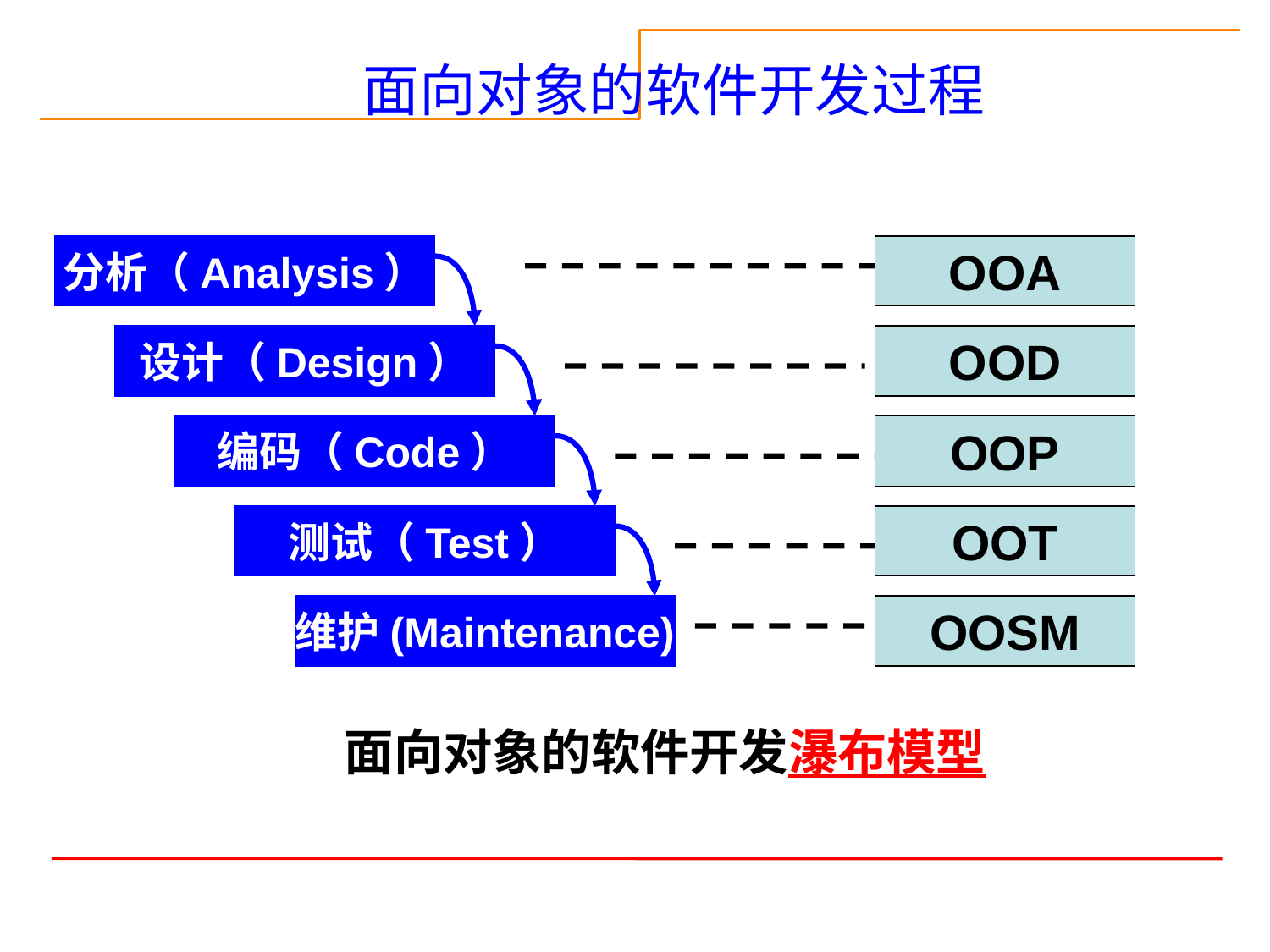

面向对象的软件开发过程
分析（Analysis）
OOA

设计（Design）
OOD

编码（Code）
OOP

测试（Test）
OOT

维护(Maintenance)
OOSM

面向对象的软件开发瀑布模型